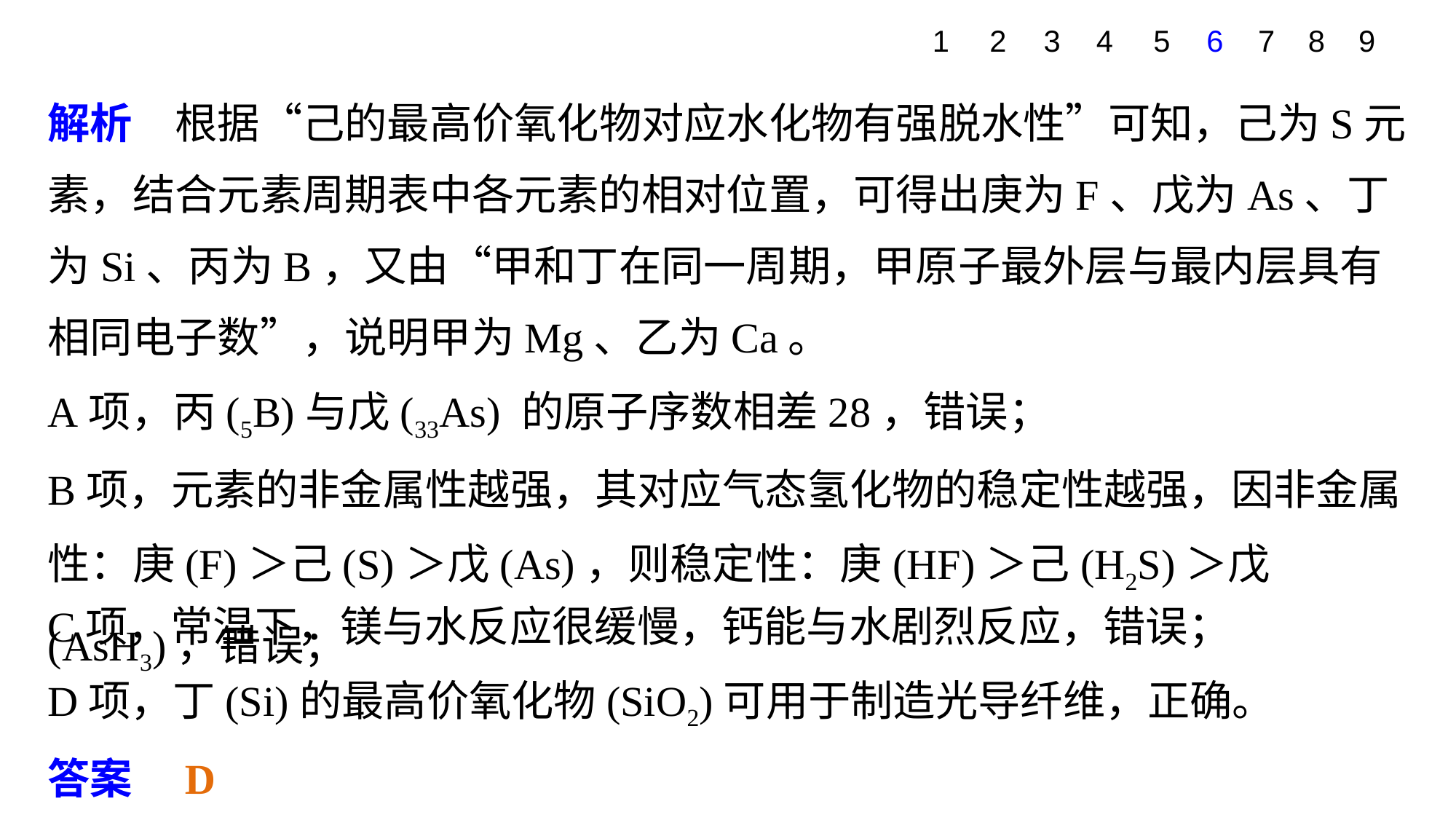

6
7
8
9
1
2
3
4
5
解析　根据“己的最高价氧化物对应水化物有强脱水性”可知，己为S元素，结合元素周期表中各元素的相对位置，可得出庚为F、戊为As、丁为Si、丙为B，又由“甲和丁在同一周期，甲原子最外层与最内层具有相同电子数”，说明甲为Mg、乙为Ca。
A项，丙(5B)与戊(33As) 的原子序数相差28，错误；
B项，元素的非金属性越强，其对应气态氢化物的稳定性越强，因非金属性：庚(F)＞己(S)＞戊(As)，则稳定性：庚(HF)＞己(H2S)＞戊(AsH3)，错误；
C项，常温下，镁与水反应很缓慢，钙能与水剧烈反应，错误；
D项，丁(Si)的最高价氧化物(SiO2)可用于制造光导纤维，正确。
答案　D